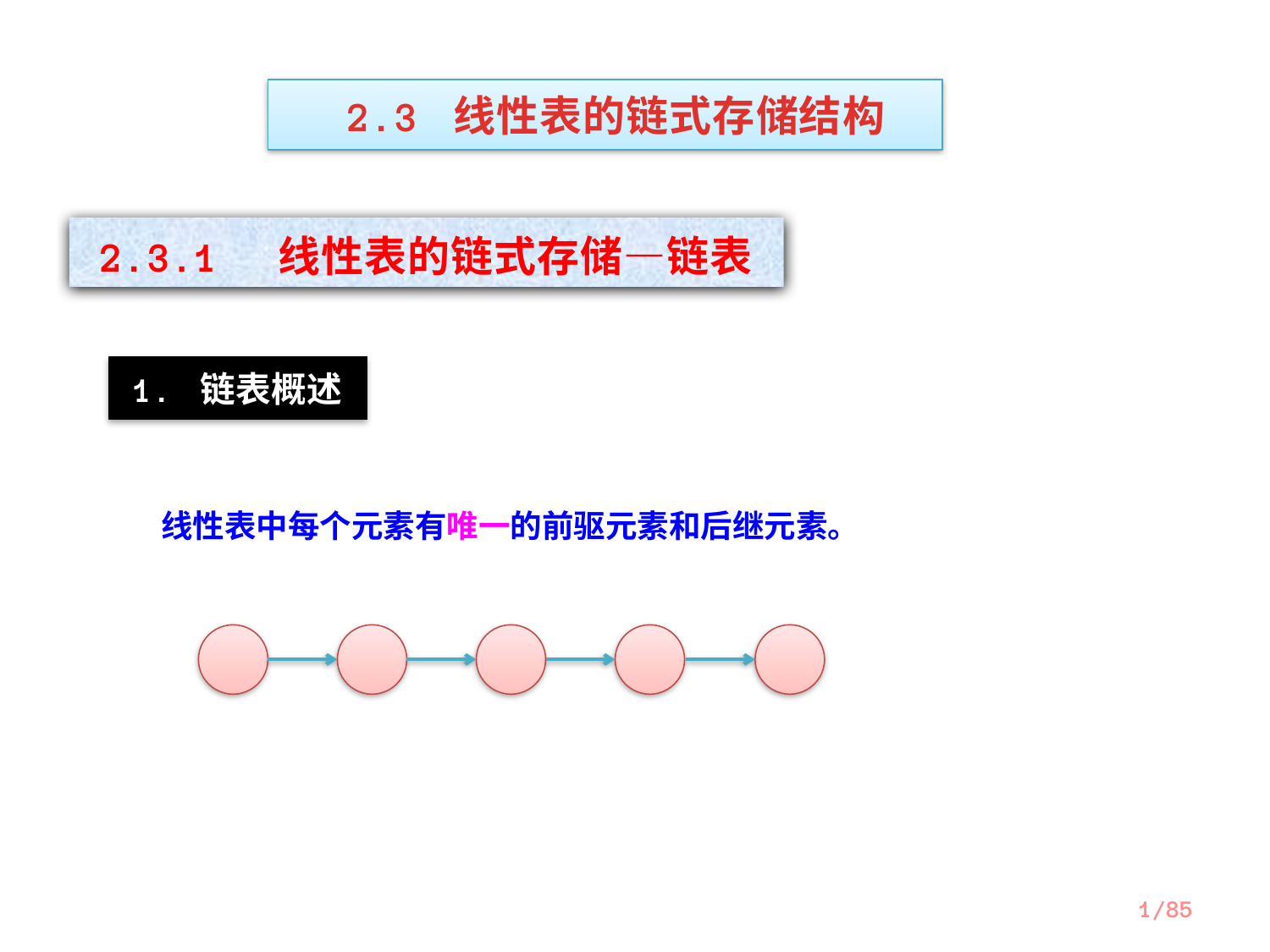

2.3 线性表的链式存储结构
2.3.1  线性表的链式存储—链表
1. 链表概述
线性表中每个元素有唯一的前驱元素和后继元素。

1/85